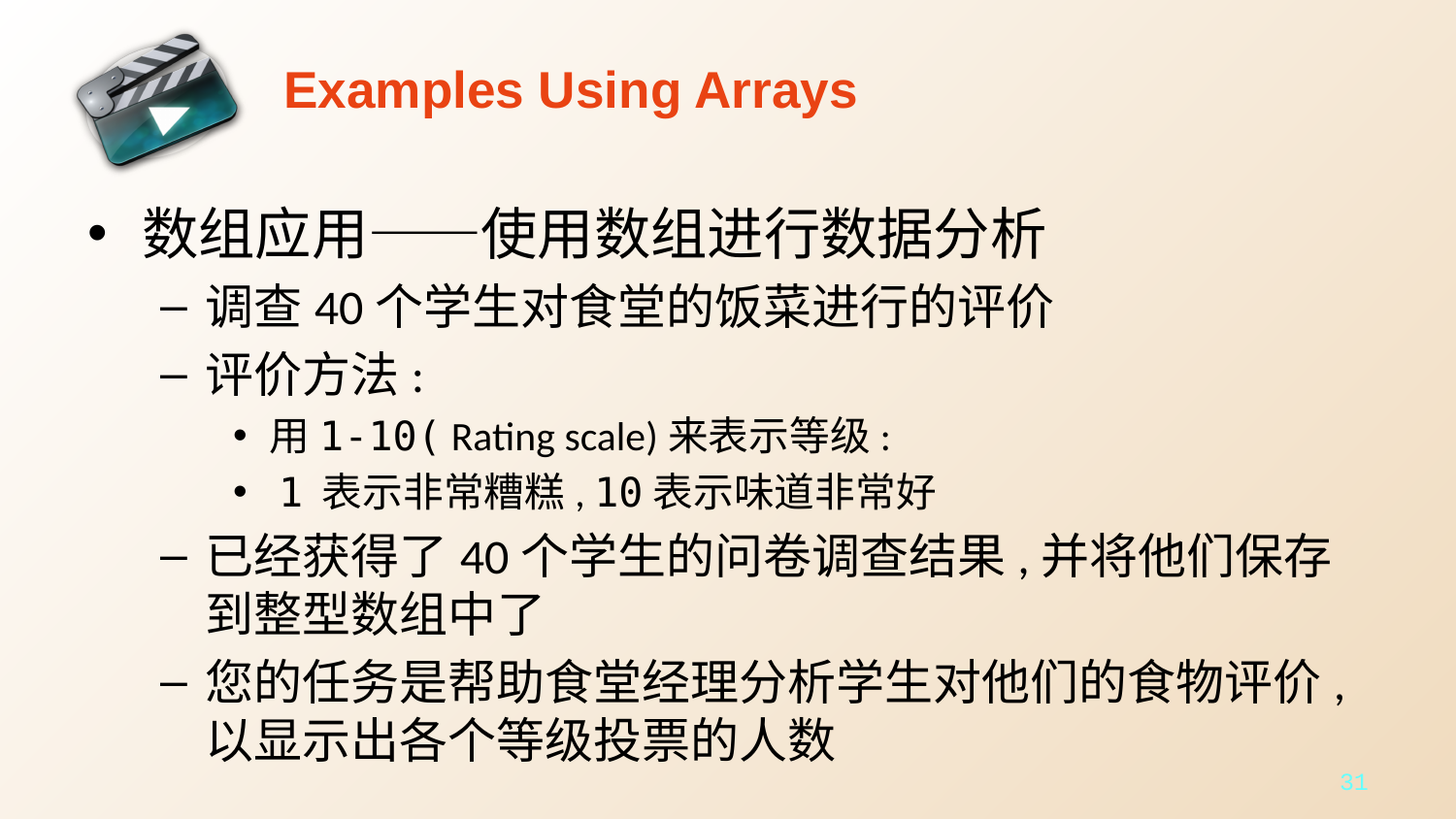

# Examples Using Arrays
数组应用——使用数组进行数据分析
调查40个学生对食堂的饭菜进行的评价
评价方法:
用1-10( Rating scale)来表示等级:
 1 表示非常糟糕, 10表示味道非常好
已经获得了40个学生的问卷调查结果,并将他们保存到整型数组中了
您的任务是帮助食堂经理分析学生对他们的食物评价,以显示出各个等级投票的人数
31